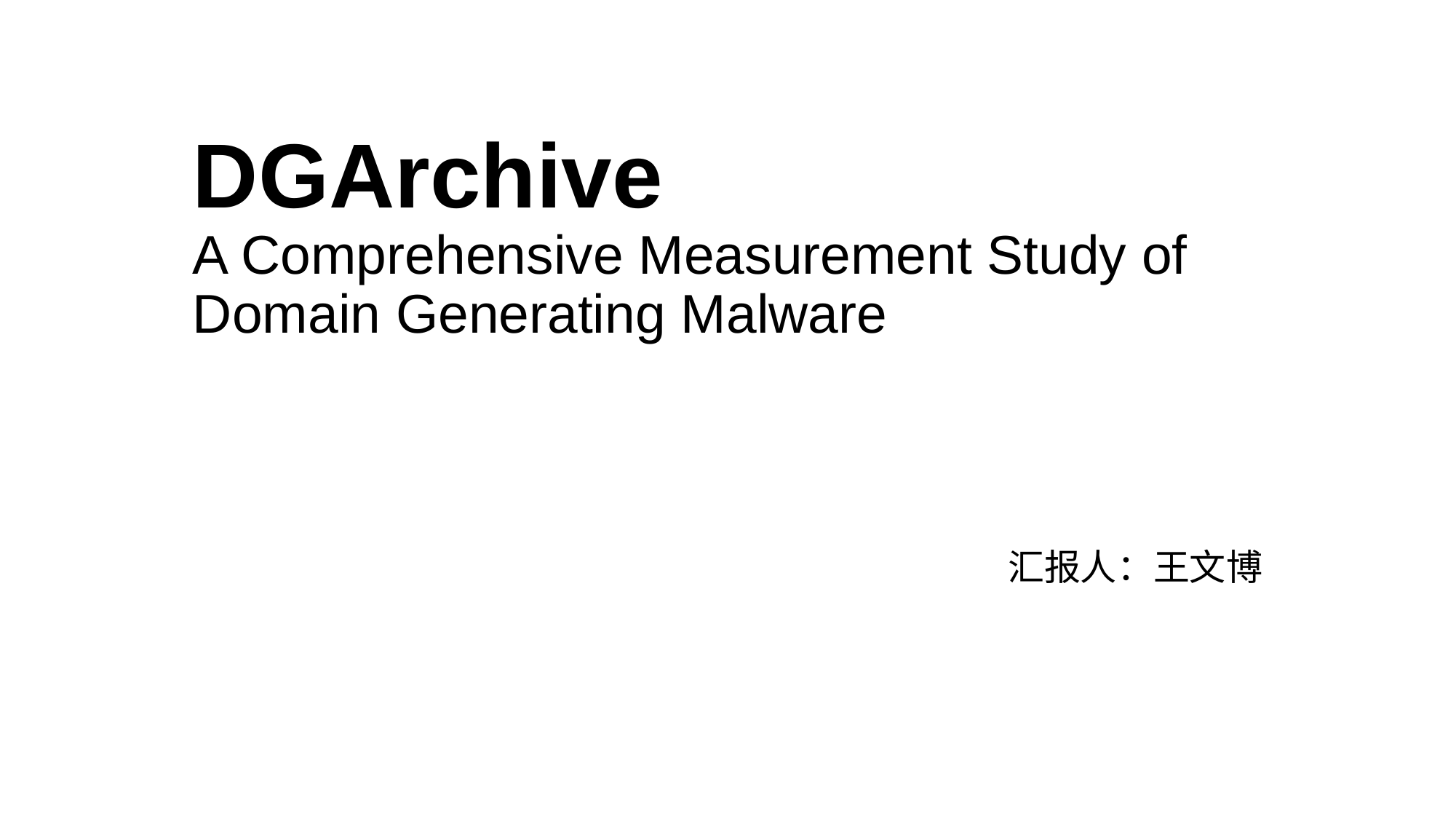

# DGArchive A Comprehensive Measurement Study of Domain Generating Malware

汇报人：王文博